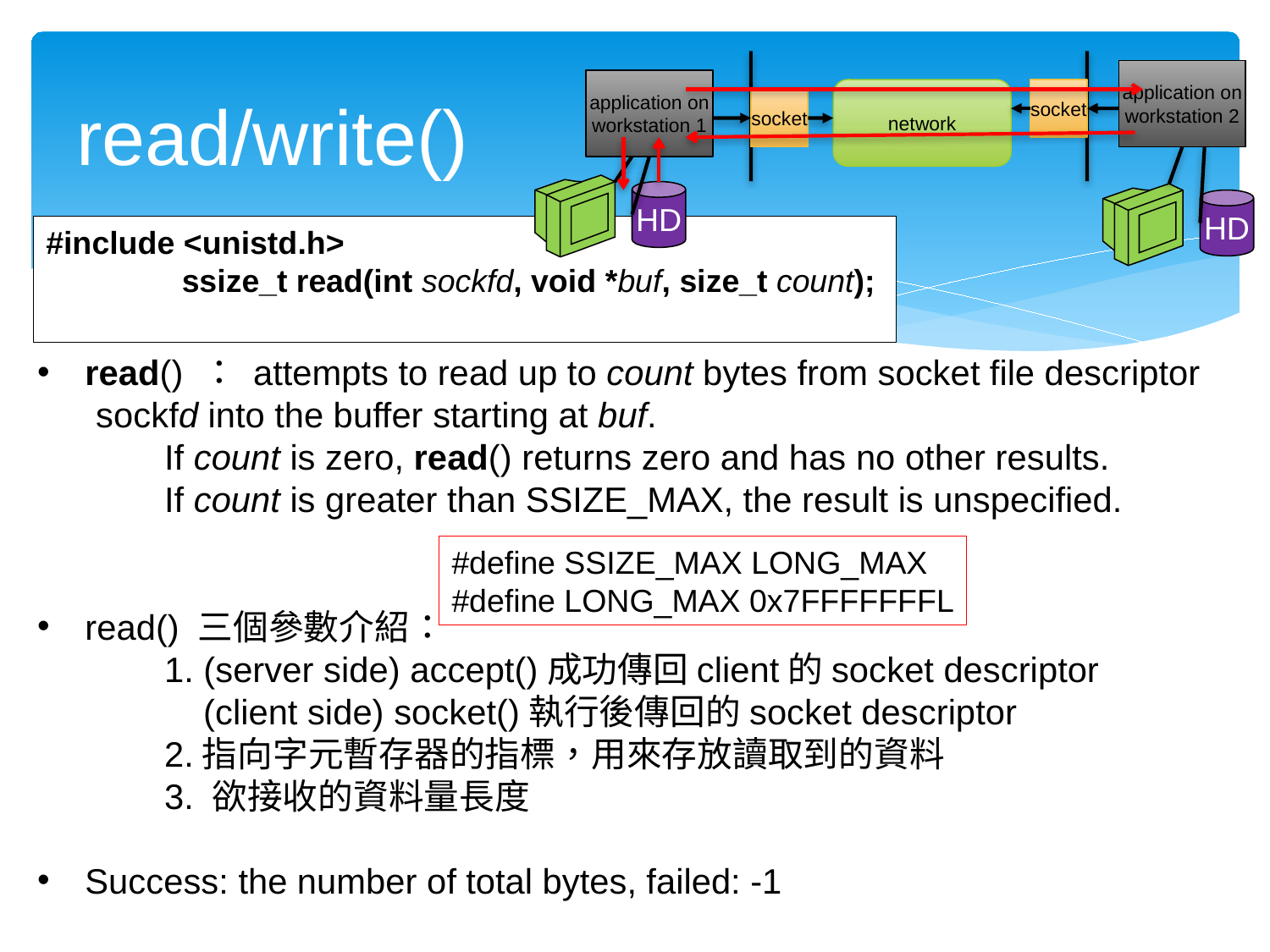

# read/write()

application on
workstation 2
application on
workstation 1
network
socket
socket

HD

HD
#include <unistd.h>
	 ssize_t read(int sockfd, void *buf, size_t count);

read() ： attempts to read up to count bytes from socket file descriptor
      sockfd into the buffer starting at buf.
	If count is zero, read() returns zero and has no other results.
	If count is greater than SSIZE_MAX, the result is unspecified.

read() 三個參數介紹：
	1. (server side) accept()成功傳回client的socket descriptor
	    (client side) socket()執行後傳回的socket descriptor
	2.指向字元暫存器的指標，用來存放讀取到的資料
	3. 欲接收的資料量長度

Success: the number of total bytes, failed: -1

#define SSIZE_MAX LONG_MAX
#define LONG_MAX 0x7FFFFFFFL